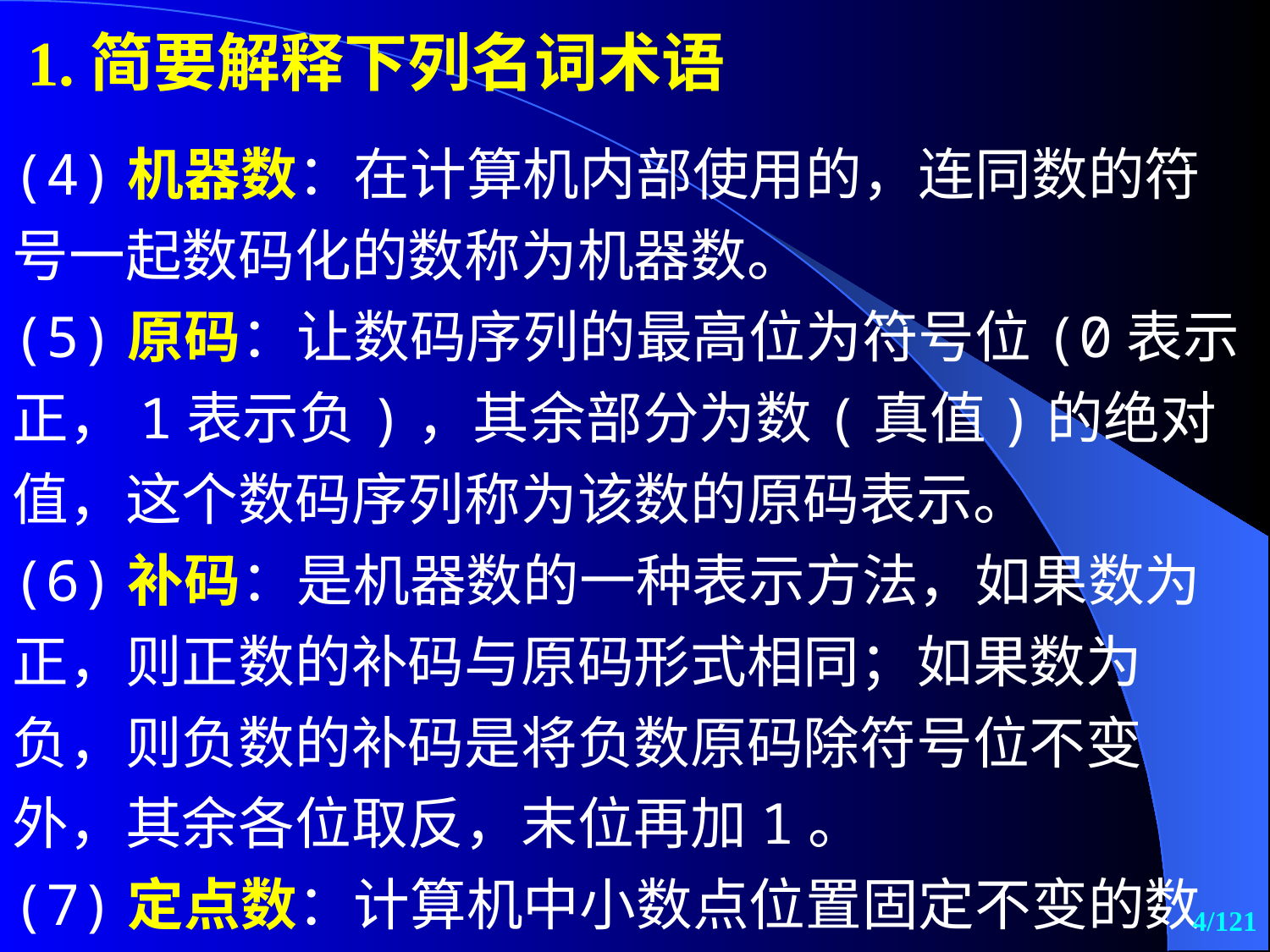

1.简要解释下列名词术语
(4)机器数：在计算机内部使用的，连同数的符号一起数码化的数称为机器数。
(5)原码：让数码序列的最高位为符号位(0表示正，1表示负)，其余部分为数(真值)的绝对值，这个数码序列称为该数的原码表示。
(6)补码：是机器数的一种表示方法，如果数为正，则正数的补码与原码形式相同；如果数为负，则负数的补码是将负数原码除符号位不变外，其余各位取反，末位再加1。
(7)定点数：计算机中小数点位置固定不变的数
4/121